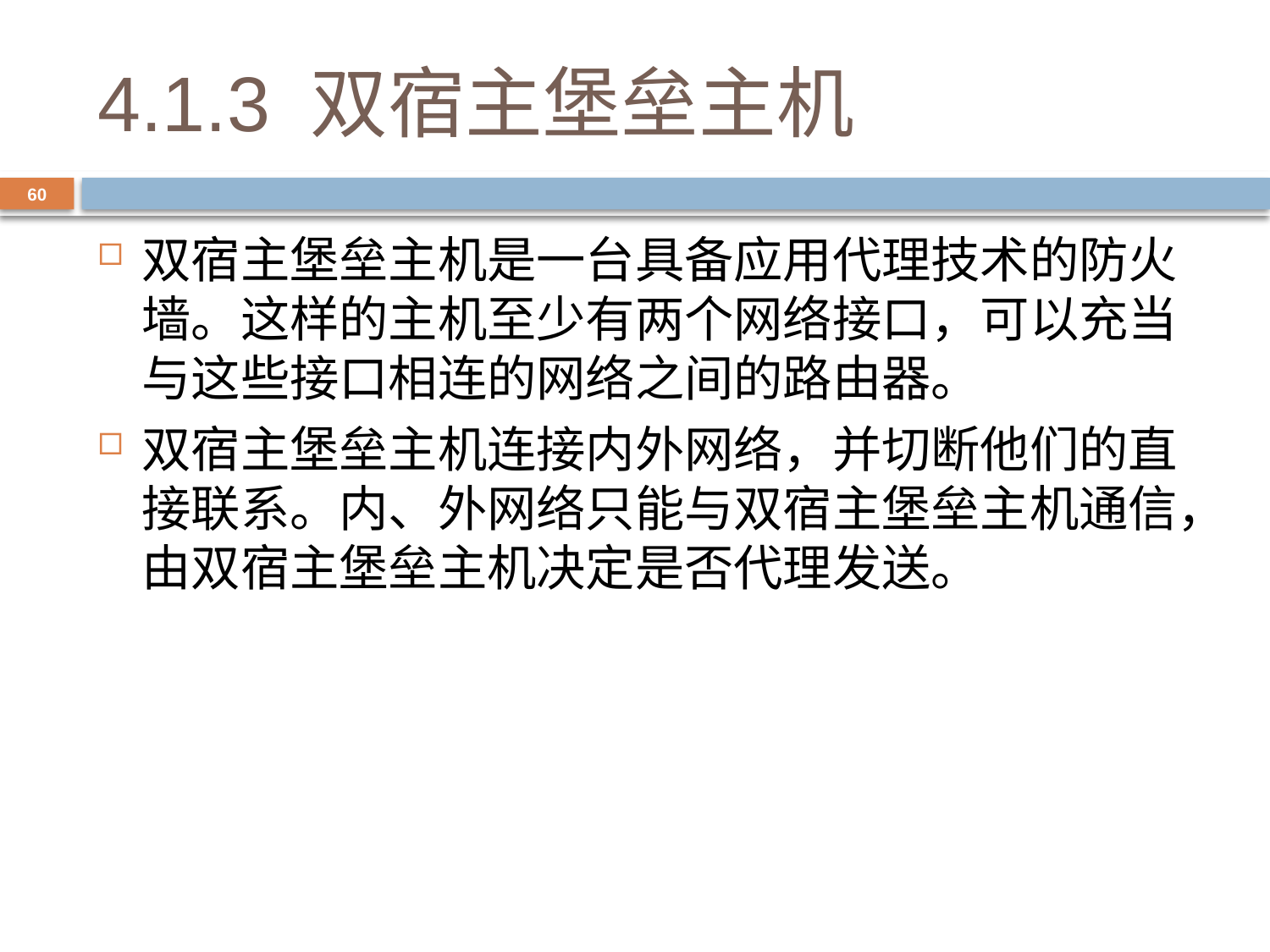

# 4.1.3 双宿主堡垒主机
60
双宿主堡垒主机是一台具备应用代理技术的防火墙。这样的主机至少有两个网络接口，可以充当与这些接口相连的网络之间的路由器。
双宿主堡垒主机连接内外网络，并切断他们的直接联系。内、外网络只能与双宿主堡垒主机通信，由双宿主堡垒主机决定是否代理发送。